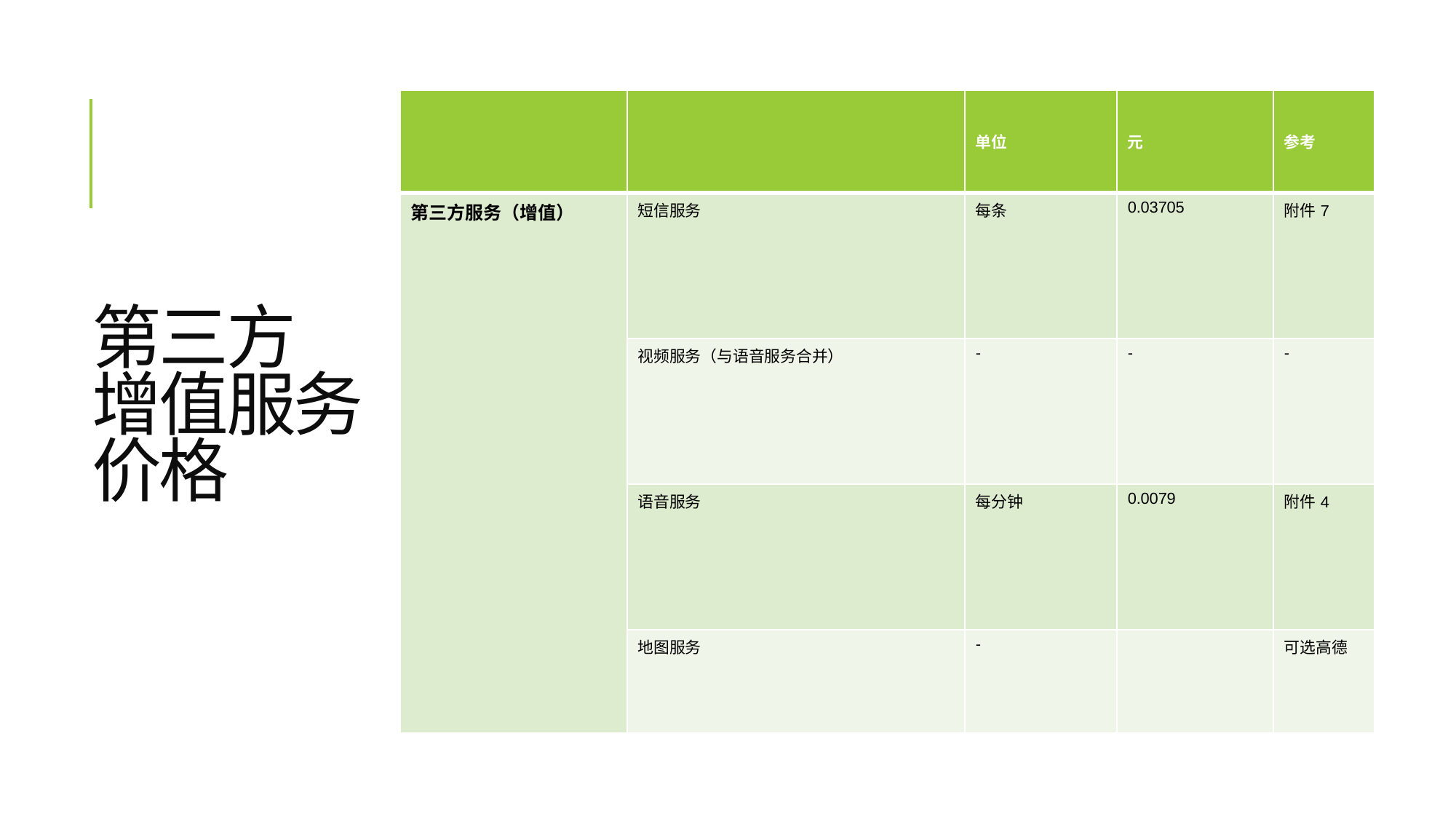

# 第三方 增值服务 价格
|  |  | 单位 | 元 | 参考 |
| --- | --- | --- | --- | --- |
| 第三方服务（增值） | 短信服务 | 每条 | 0.03705 | 附件7 |
|  | 视频服务（与语音服务合并） | - | - | - |
|  | 语音服务 | 每分钟 | 0.0079 | 附件4 |
|  | 地图服务 | - |  | 可选高德 |